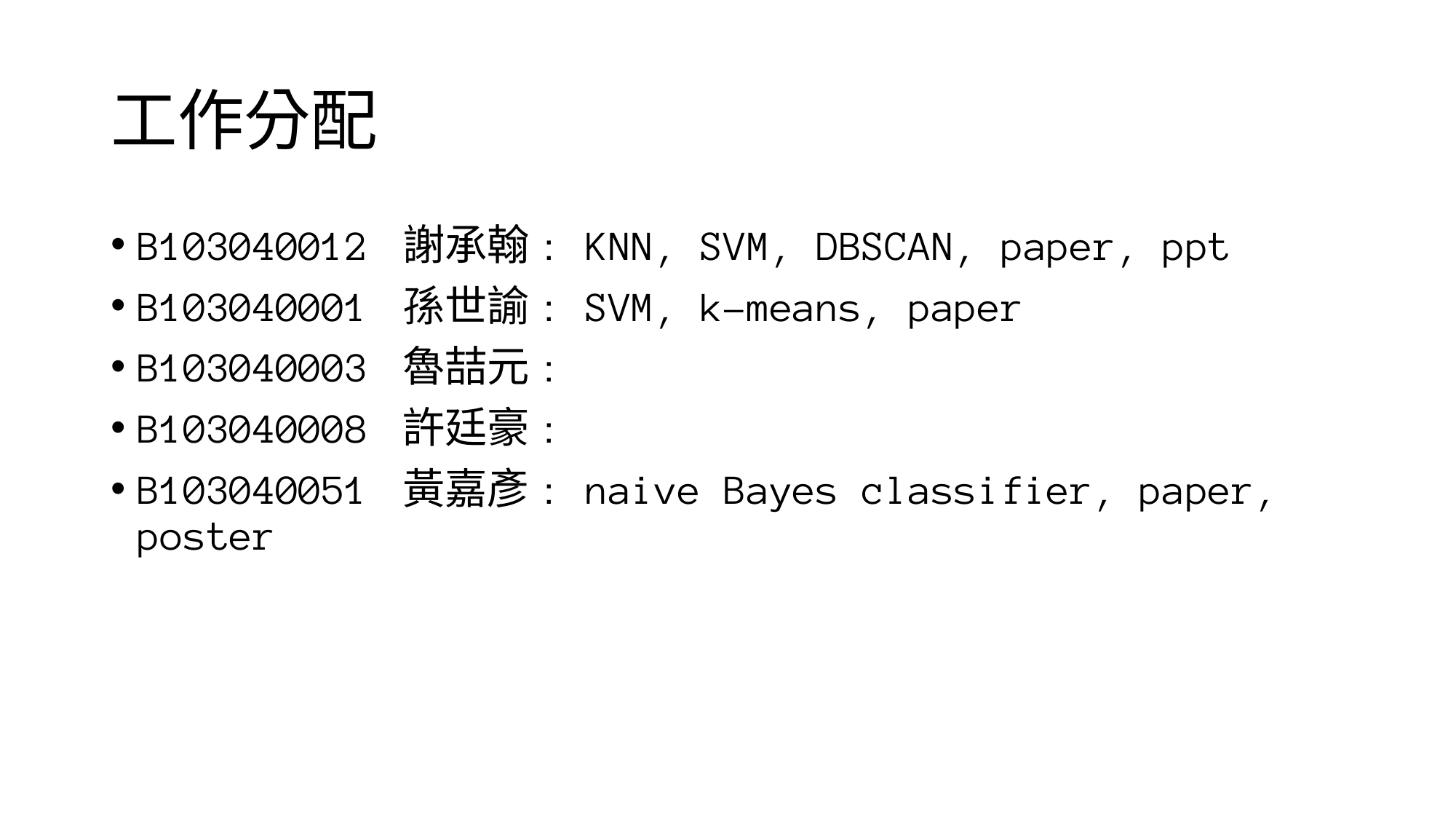

# 工作分配
B103040012 謝承翰: KNN, SVM, DBSCAN, paper, ppt
B103040001 孫世諭: SVM, k-means, paper
B103040003 魯喆元:
B103040008 許廷豪:
B103040051 黃嘉彥: naive Bayes classifier, paper, poster